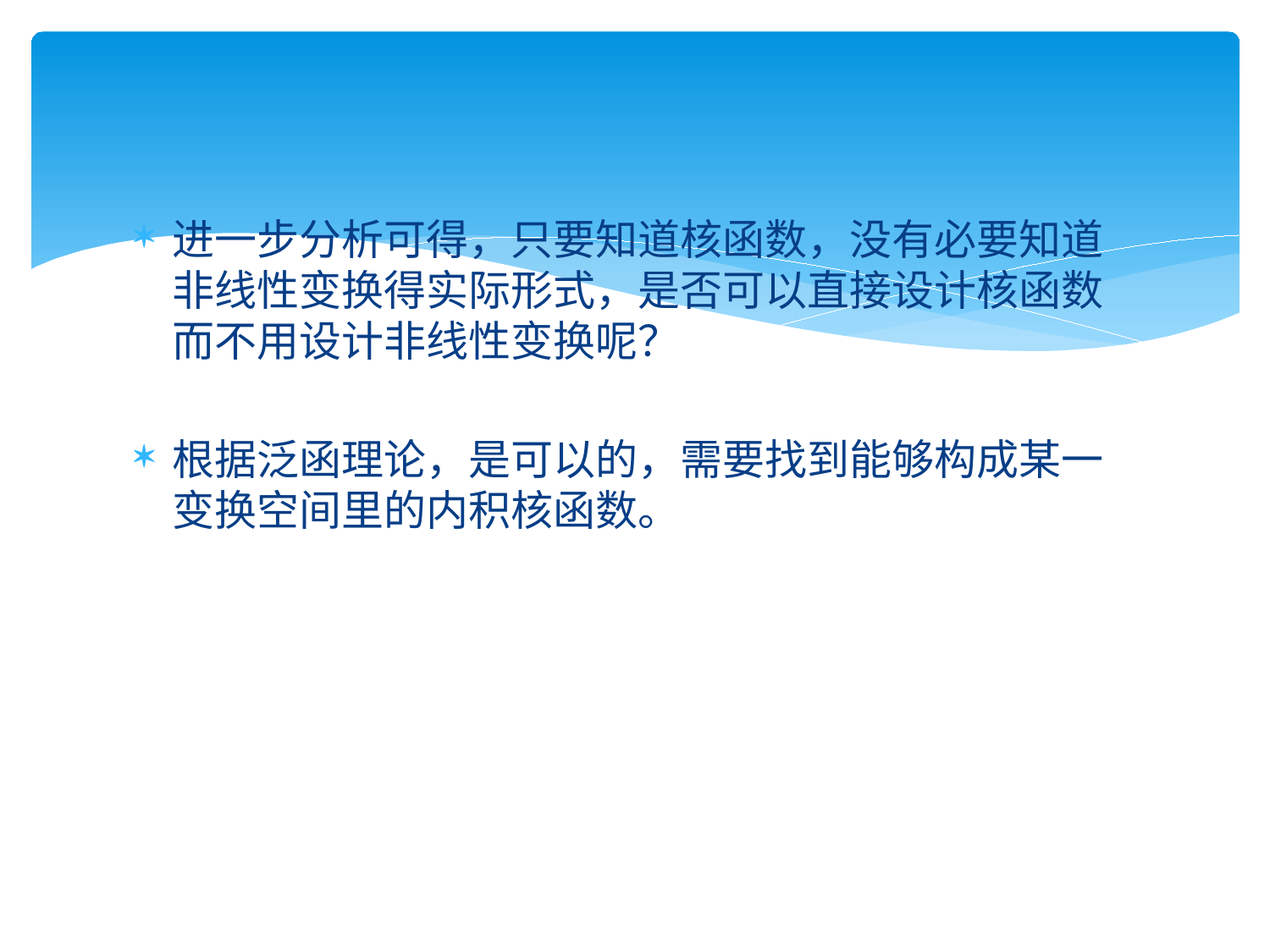

#
进一步分析可得，只要知道核函数，没有必要知道非线性变换得实际形式，是否可以直接设计核函数而不用设计非线性变换呢？

根据泛函理论，是可以的，需要找到能够构成某一变换空间里的内积核函数。